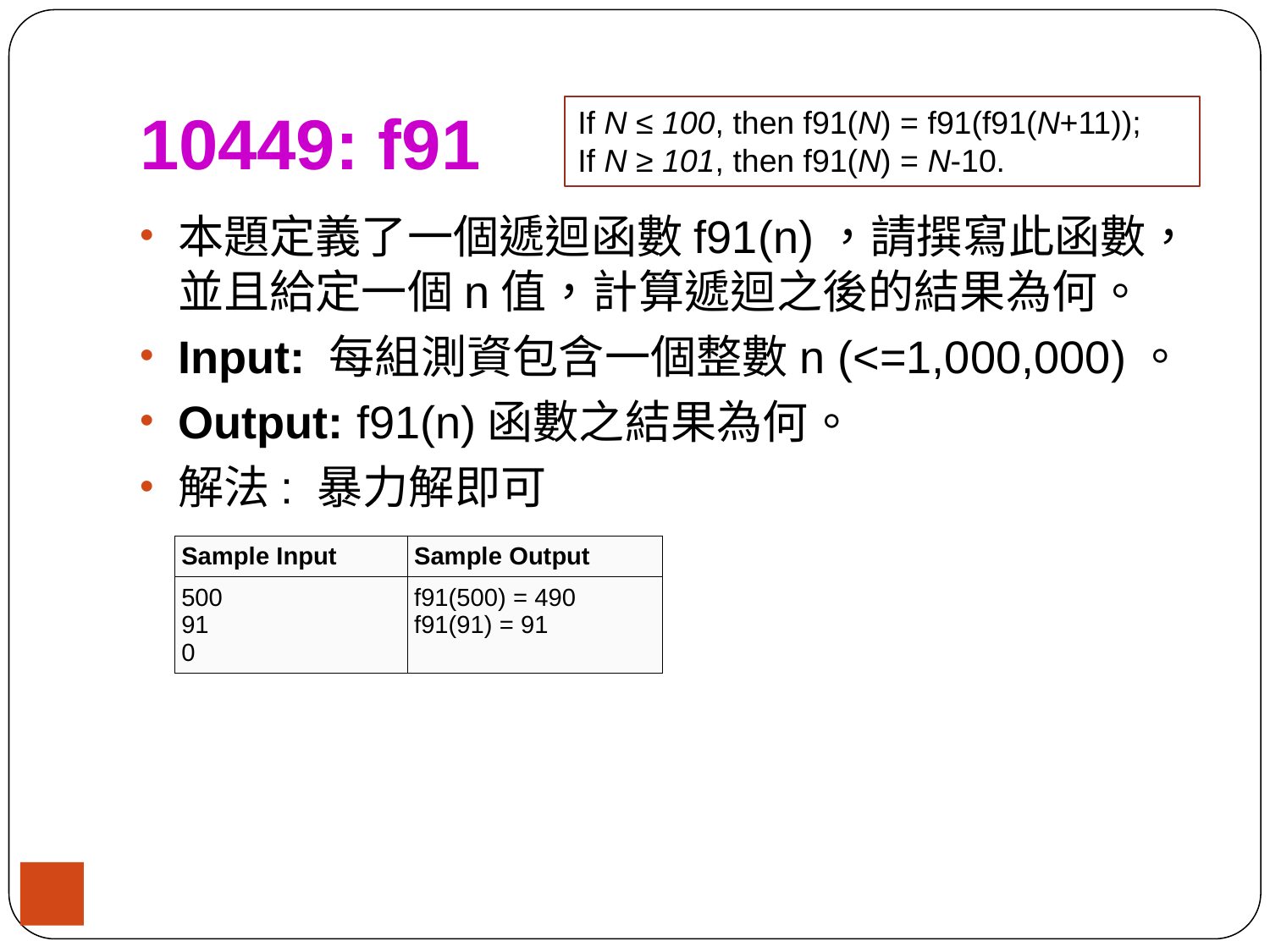

# 10449: f91
If N ≤ 100, then f91(N) = f91(f91(N+11));
If N ≥ 101, then f91(N) = N-10.
本題定義了一個遞迴函數f91(n)，請撰寫此函數，並且給定一個n值，計算遞迴之後的結果為何。
Input: 每組測資包含一個整數n (<=1,000,000)。
Output: f91(n)函數之結果為何。
解法: 暴力解即可
| Sample Input | Sample Output |
| --- | --- |
| 500 91 0 | f91(500) = 490 f91(91) = 91 |